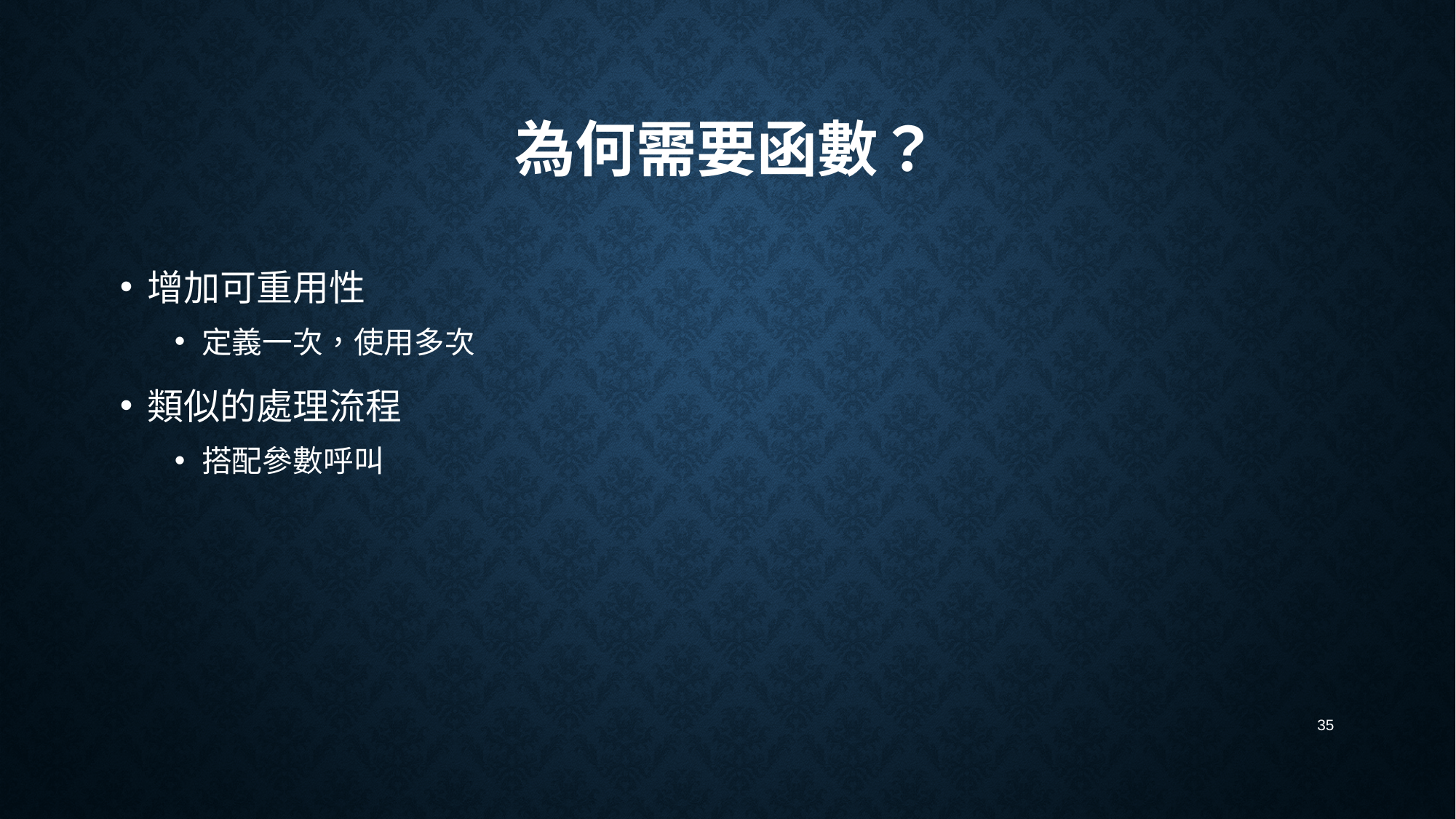

# 為何需要函數？
增加可重用性
定義一次，使用多次
類似的處理流程
搭配參數呼叫
35